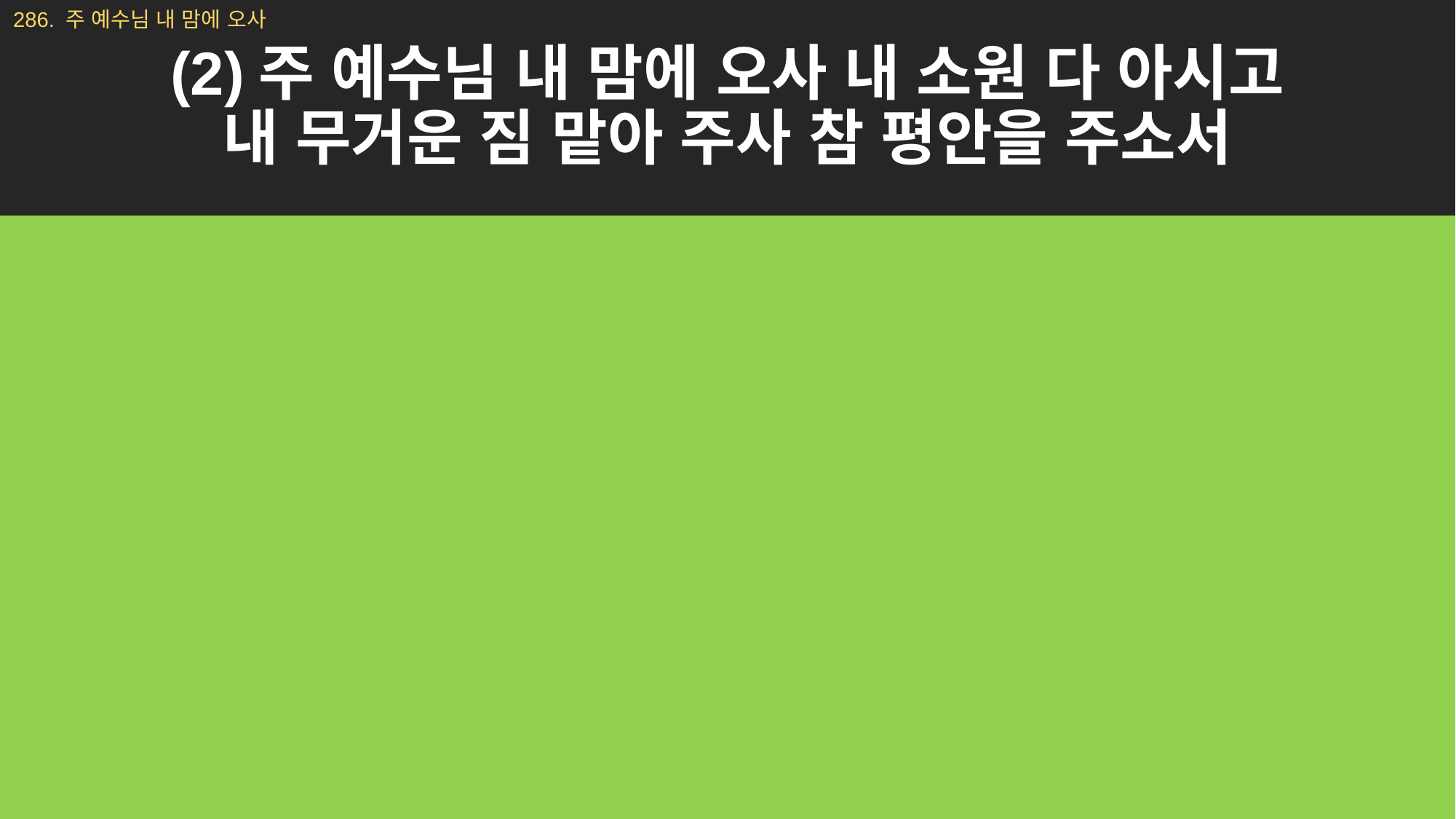

# (2)주 예수님 내 맘에 오사 내 소원 다 아시고 내 무거운 짐 맡아 주사 참 평안을 주소서
286. 주 예수님 내 맘에 오사